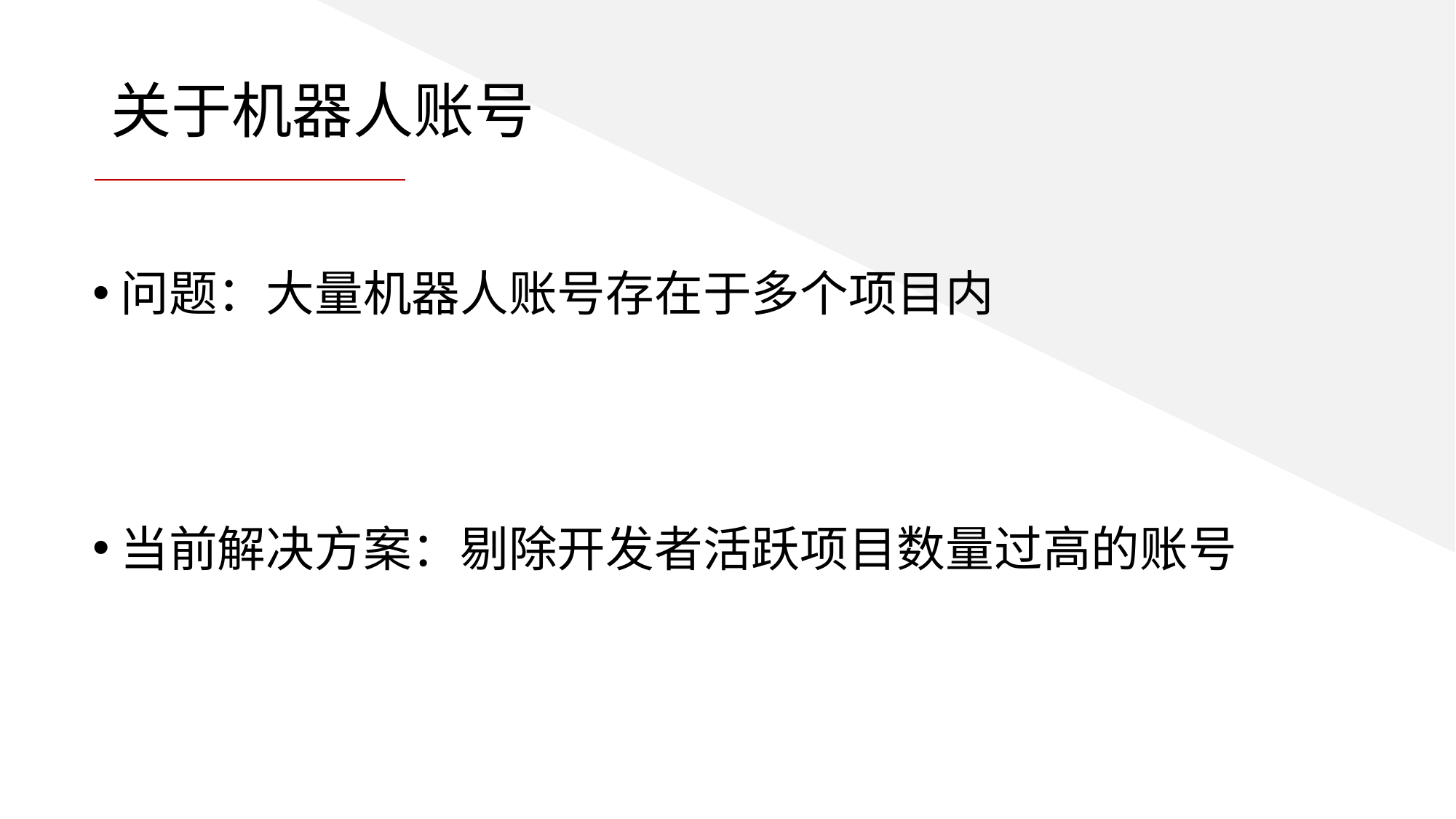

# 关于机器人账号

问题：大量机器人账号存在于多个项目内

当前解决方案：剔除开发者活跃项目数量过高的账号